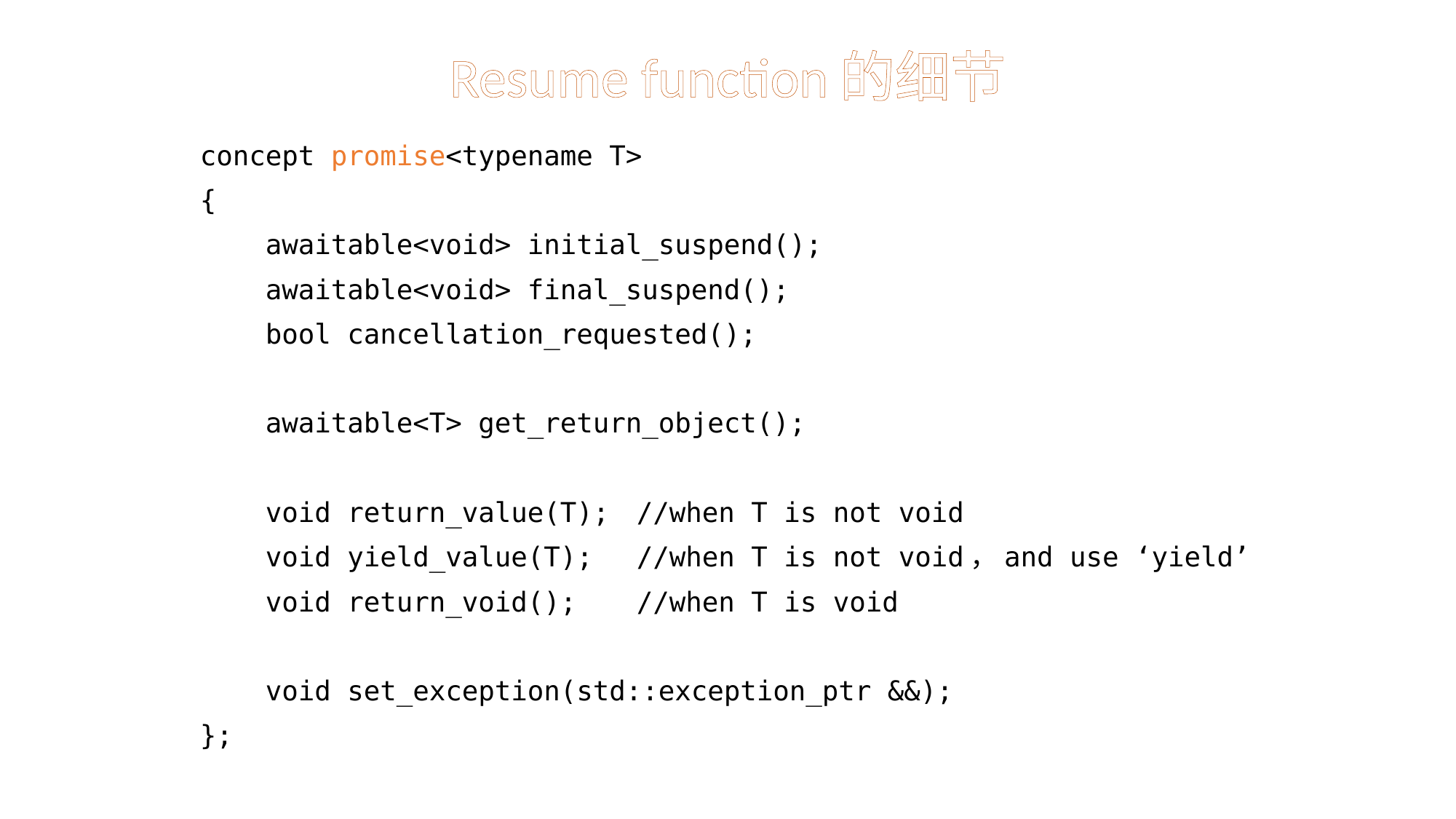

# Resume function的细节
concept promise<typename T>
{
    awaitable<void> initial_suspend();
    awaitable<void> final_suspend();
    bool cancellation_requested();

    awaitable<T> get_return_object();

    void return_value(T);	//when T is not void
    void yield_value(T);	//when T is not void，and use ‘yield’
    void return_void();	//when T is void

    void set_exception(std::exception_ptr &&);
};